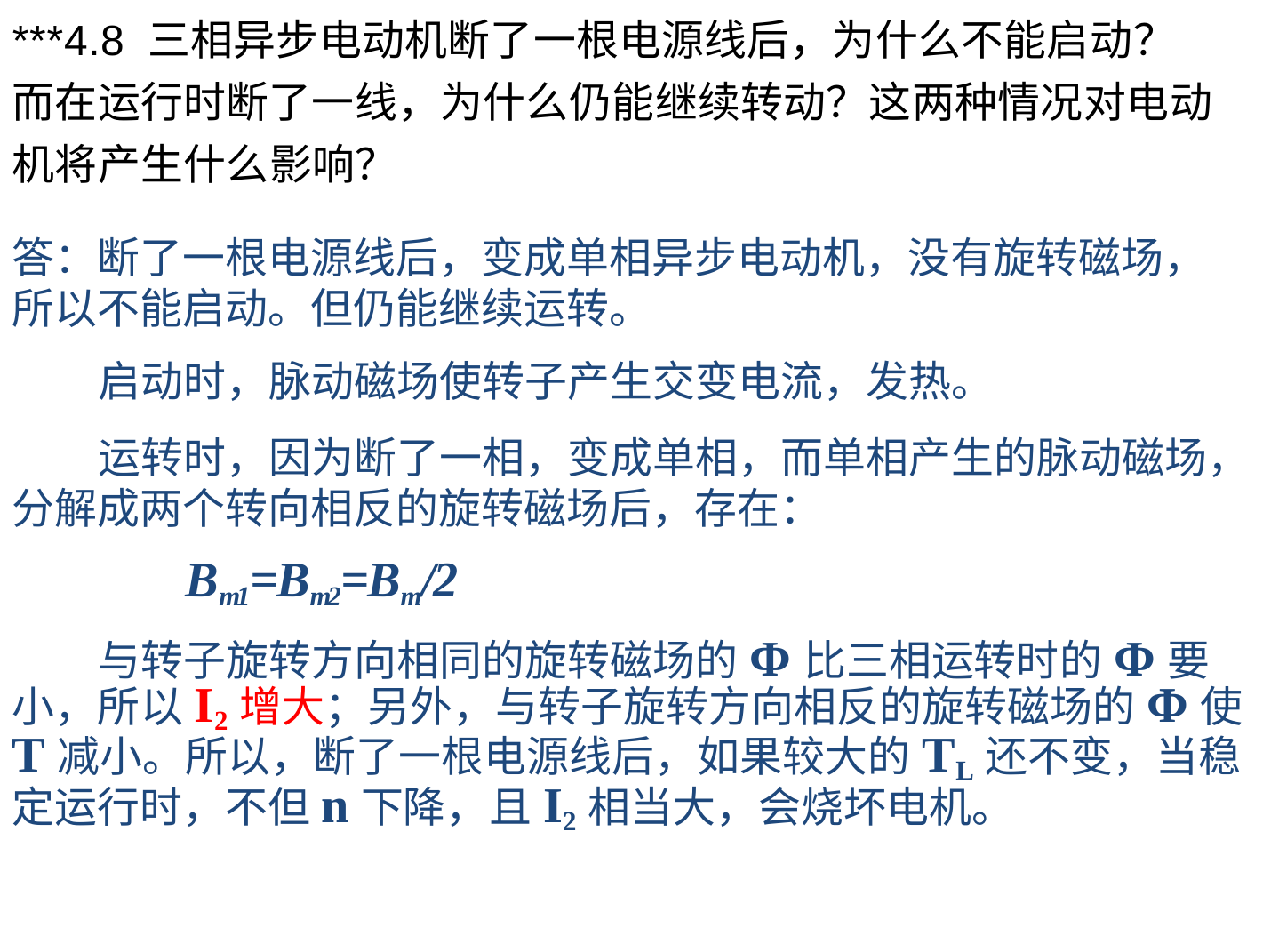

# ***4.8 三相异步电动机断了一根电源线后，为什么不能启动？而在运行时断了一线，为什么仍能继续转动？这两种情况对电动机将产生什么影响？
答：断了一根电源线后，变成单相异步电动机，没有旋转磁场，所以不能启动。但仍能继续运转。
启动时，脉动磁场使转子产生交变电流，发热。
运转时，因为断了一相，变成单相，而单相产生的脉动磁场，分解成两个转向相反的旋转磁场后，存在：
Bm1=Bm2=Bm/2
与转子旋转方向相同的旋转磁场的Φ比三相运转时的Φ要小，所以I2增大；另外，与转子旋转方向相反的旋转磁场的Φ使T减小。所以，断了一根电源线后，如果较大的TL还不变，当稳定运行时，不但n下降，且I2相当大，会烧坏电机。